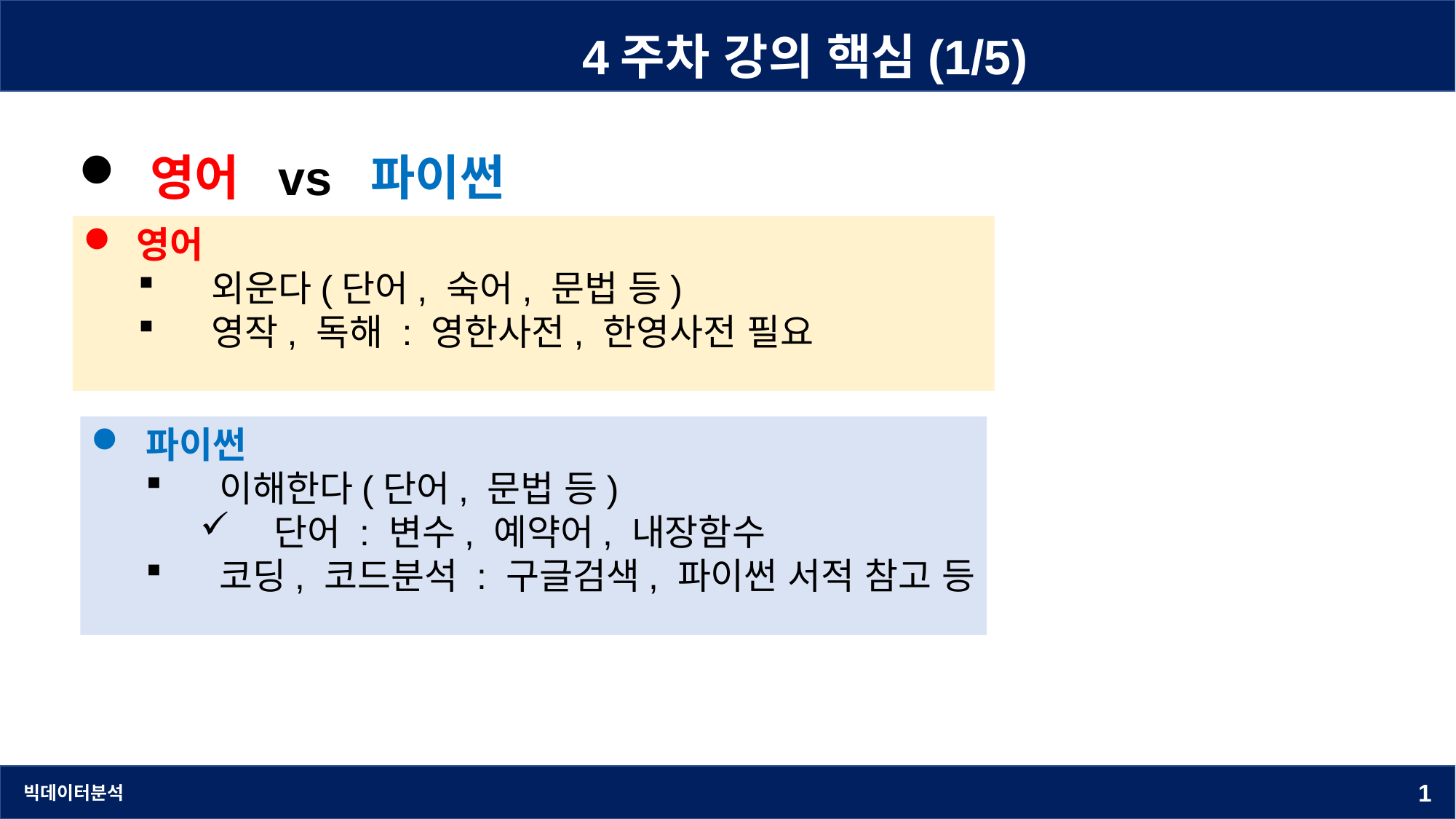

4주차 강의 핵심(1/5)
 영어  vs  파이썬
 영어
 외운다(단어, 숙어, 문법 등)
 영작, 독해 : 영한사전, 한영사전 필요

파이썬
 이해한다(단어, 문법 등)
 단어 : 변수, 예약어, 내장함수
 코딩, 코드분석 : 구글검색, 파이썬 서적 참고 등